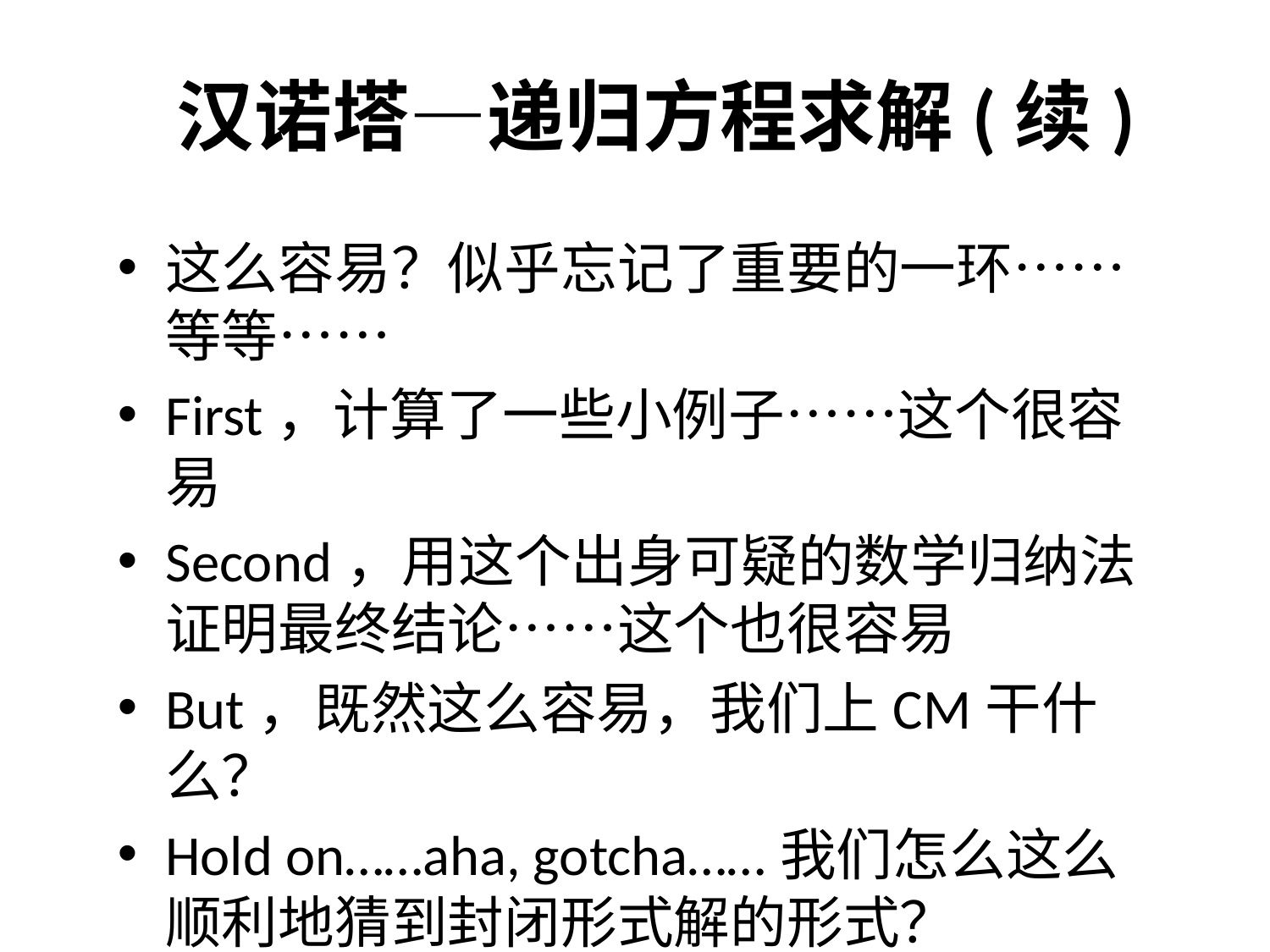

# 汉诺塔—递归方程求解(续)
这么容易？似乎忘记了重要的一环……等等……
First，计算了一些小例子……这个很容易
Second，用这个出身可疑的数学归纳法证明最终结论……这个也很容易
But，既然这么容易，我们上CM干什么？
Hold on……aha, gotcha……我们怎么这么顺利地猜到封闭形式解的形式？